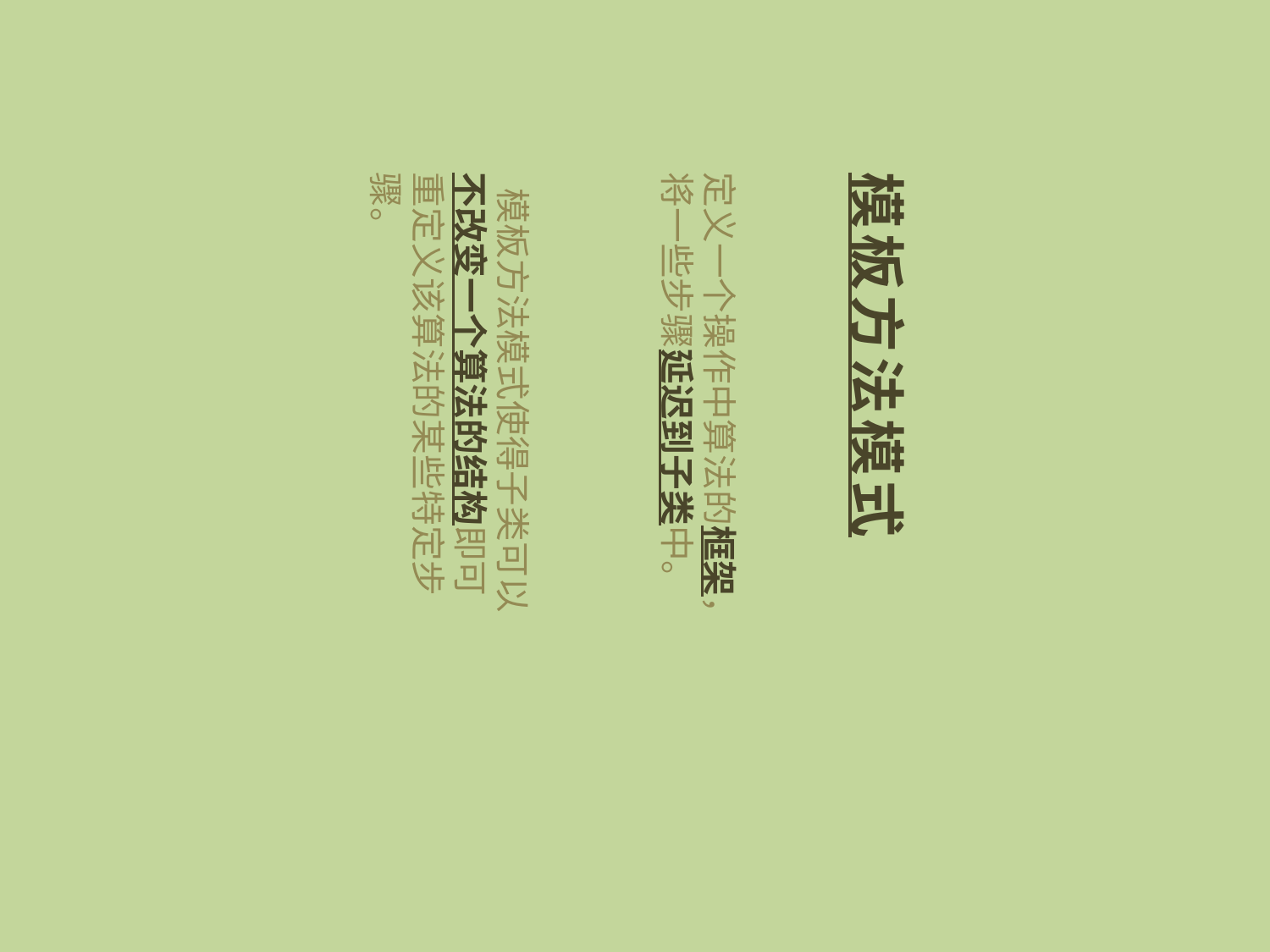

模板方法模式使得子类可以
不改变一个算法的结构即可
重定义该算法的某些特定步
骤。
定义一个操作中算法的框架，
将一些步骤延迟到子类中。
模板方法模式